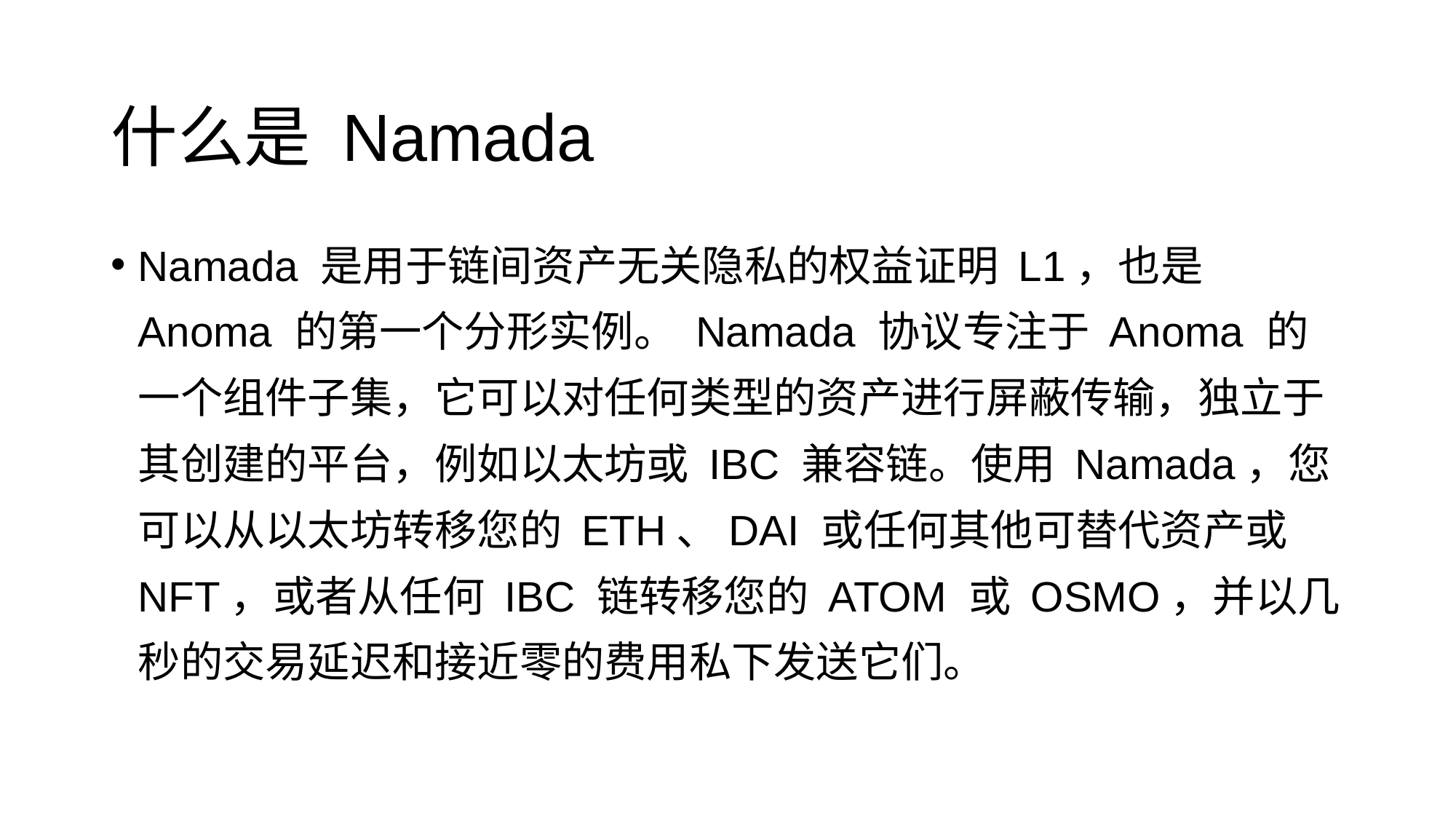

# 什么是 Namada
Namada 是用于链间资产无关隐私的权益证明 L1，也是 Anoma 的第一个分形实例。 Namada 协议专注于 Anoma 的一个组件子集，它可以对任何类型的资产进行屏蔽传输，独立于其创建的平台，例如以太坊或 IBC 兼容链。使用 Namada，您可以从以太坊转移您的 ETH、DAI 或任何其他可替代资产或 NFT，或者从任何 IBC 链转移您的 ATOM 或 OSMO，并以几秒的交易延迟和接近零的费用私下发送它们。